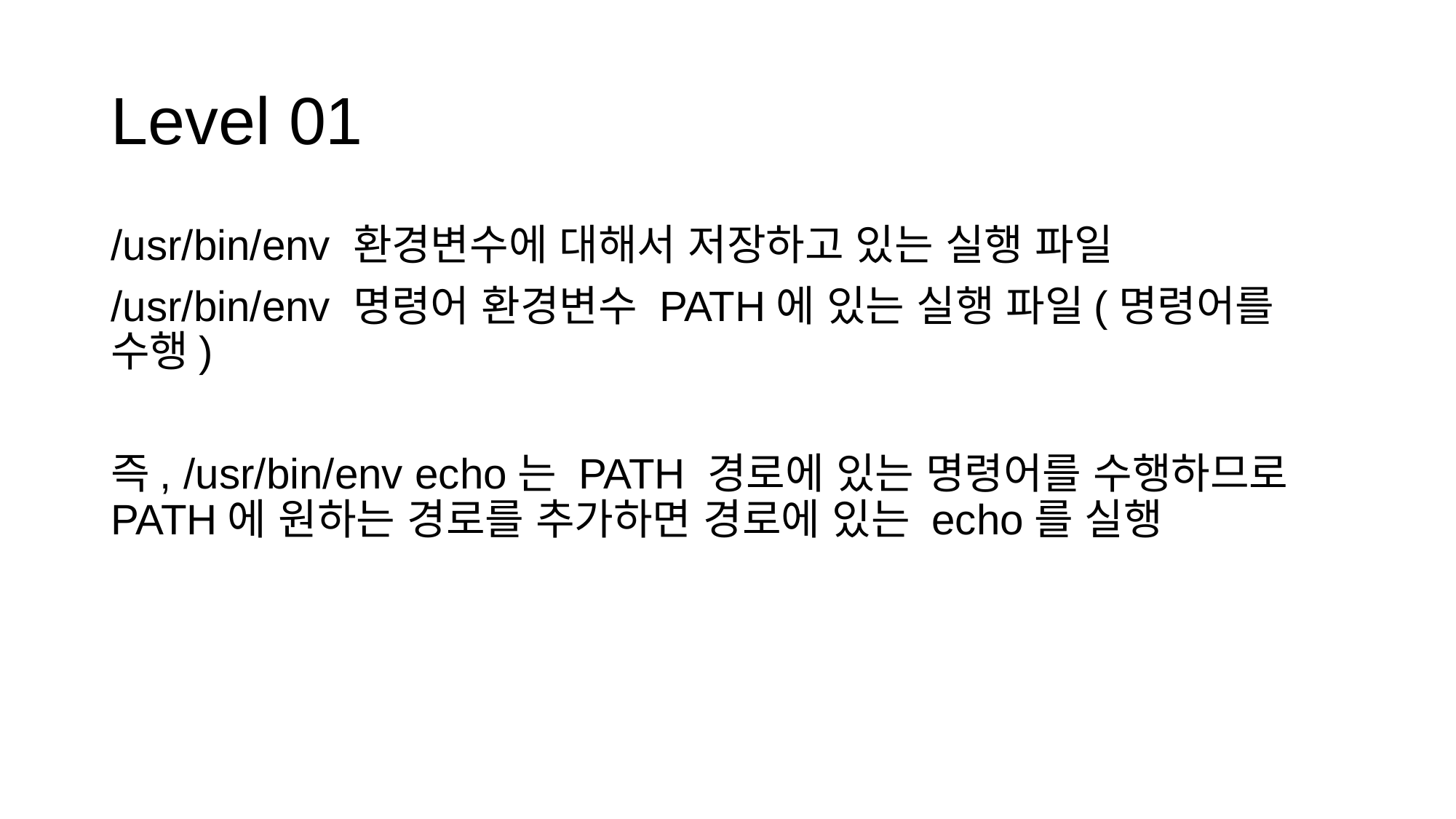

# Level 01
/usr/bin/env 환경변수에 대해서 저장하고 있는 실행 파일
/usr/bin/env 명령어 환경변수 PATH에 있는 실행 파일(명령어를 수행)

즉, /usr/bin/env echo는 PATH 경로에 있는 명령어를 수행하므로 PATH에 원하는 경로를 추가하면 경로에 있는 echo를 실행